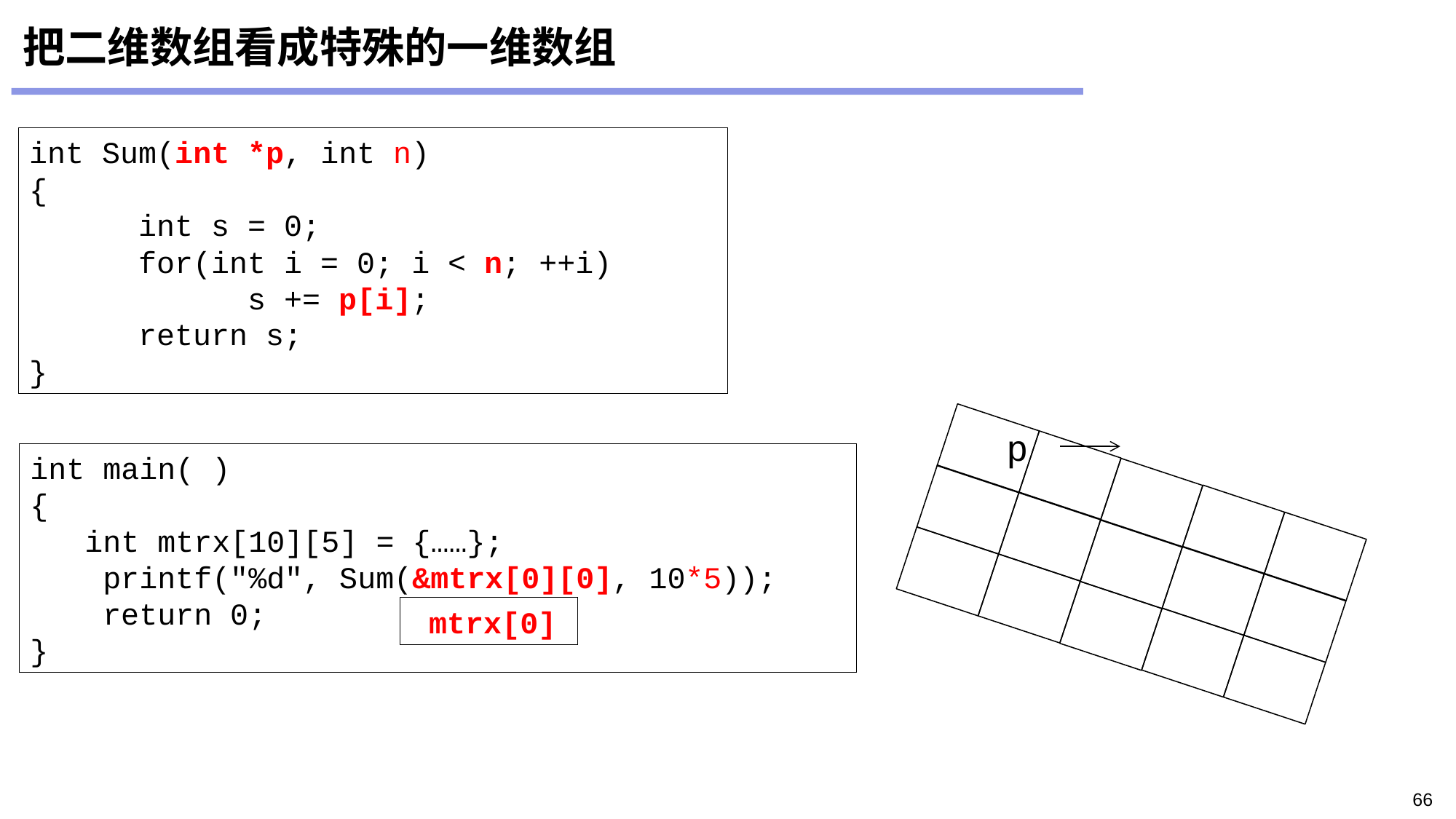

# 把二维数组看成特殊的一维数组
int Sum(int *p, int n)
{
	int s = 0;
	for(int i = 0; i < n; ++i)
		s += p[i];
	return s;
}
p
int main( )
{
   int mtrx[10][5] = {……};
    printf("%d", Sum(&mtrx[0][0], 10*5));
    return 0;
}

 mtrx[0]
66